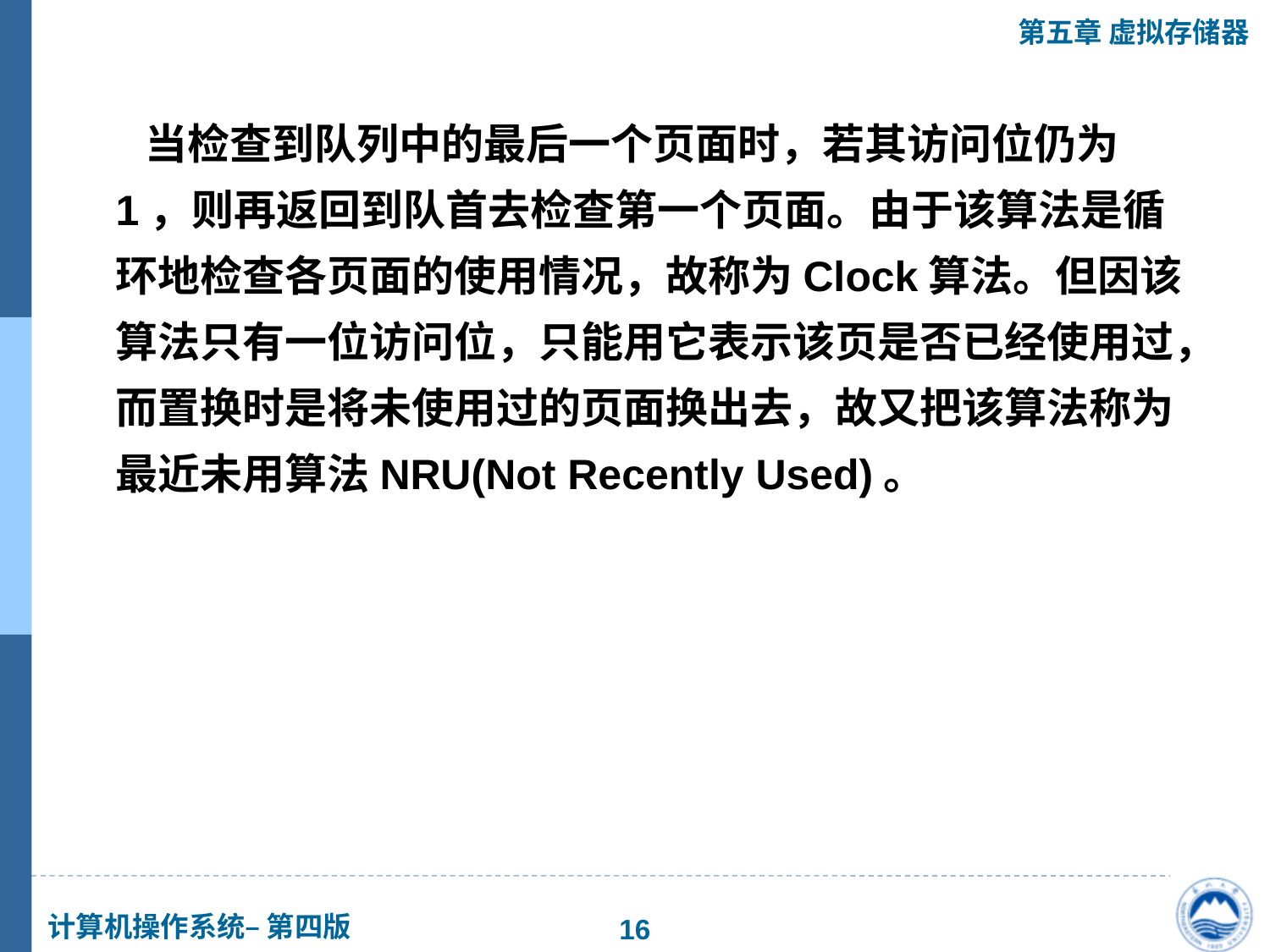

当检查到队列中的最后一个页面时，若其访问位仍为1，则再返回到队首去检查第一个页面。由于该算法是循环地检查各页面的使用情况，故称为Clock算法。但因该算法只有一位访问位，只能用它表示该页是否已经使用过，而置换时是将未使用过的页面换出去，故又把该算法称为最近未用算法NRU(Not Recently Used)。